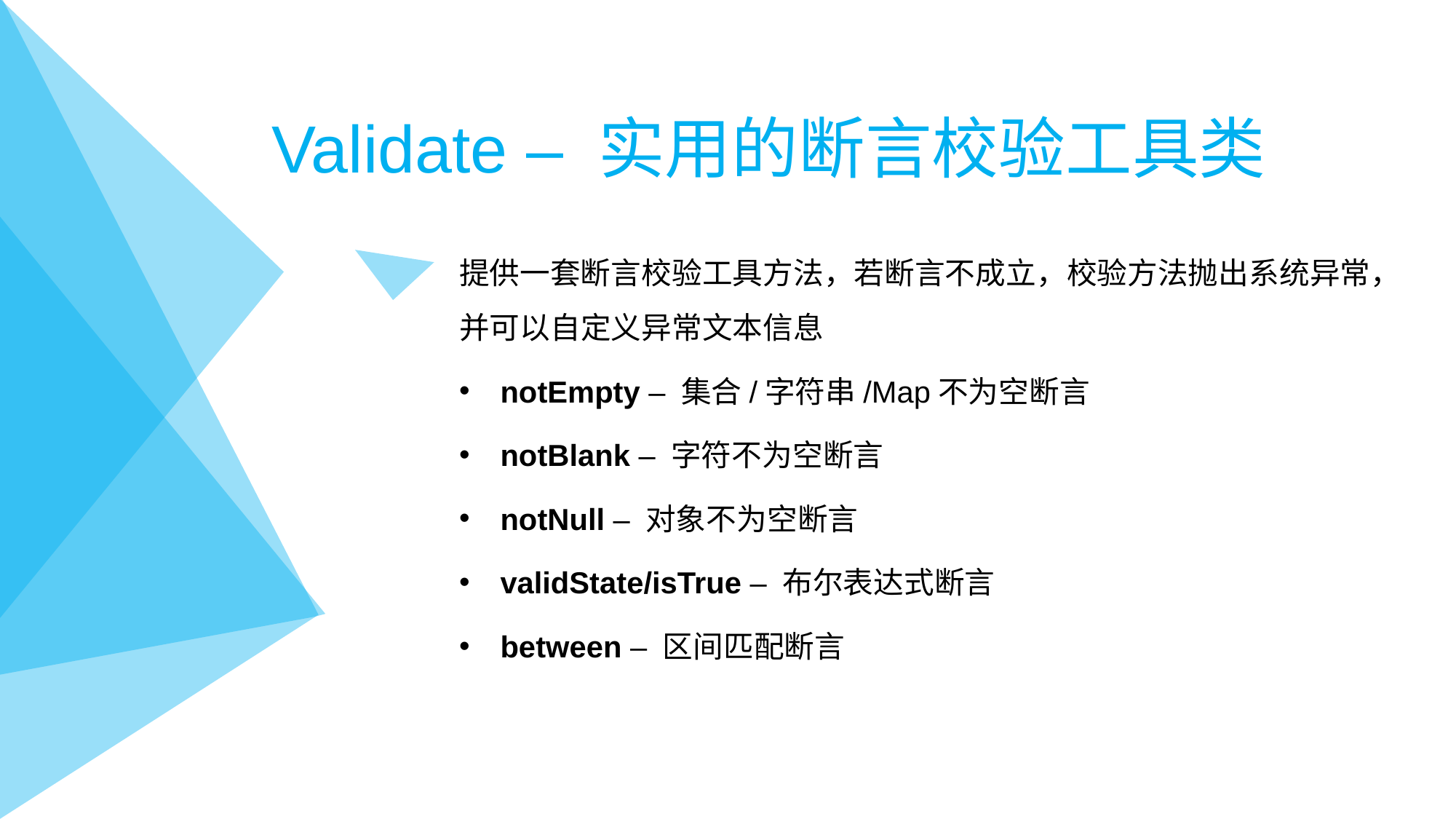

# Validate – 实用的断言校验工具类
提供一套断言校验工具方法，若断言不成立，校验方法抛出系统异常，并可以自定义异常文本信息
notEmpty – 集合/字符串/Map不为空断言
notBlank – 字符不为空断言
notNull – 对象不为空断言
validState/isTrue – 布尔表达式断言
between – 区间匹配断言